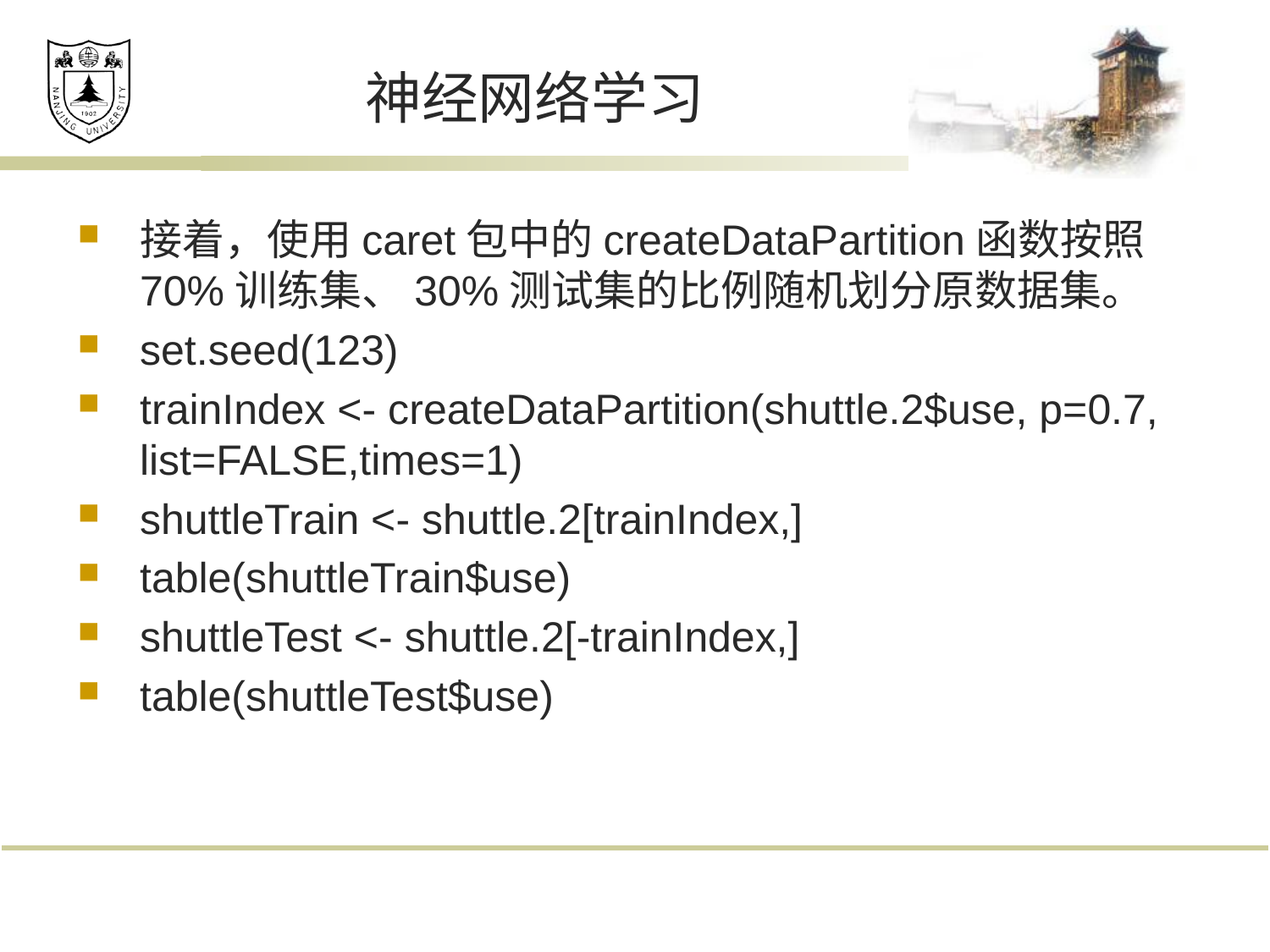

# 神经网络学习
接着，使用caret包中的createDataPartition函数按照70%训练集、30%测试集的比例随机划分原数据集。
set.seed(123)
trainIndex <- createDataPartition(shuttle.2$use, p=0.7, list=FALSE,times=1)
shuttleTrain <- shuttle.2[trainIndex,]
table(shuttleTrain$use)
shuttleTest <- shuttle.2[-trainIndex,]
table(shuttleTest$use)